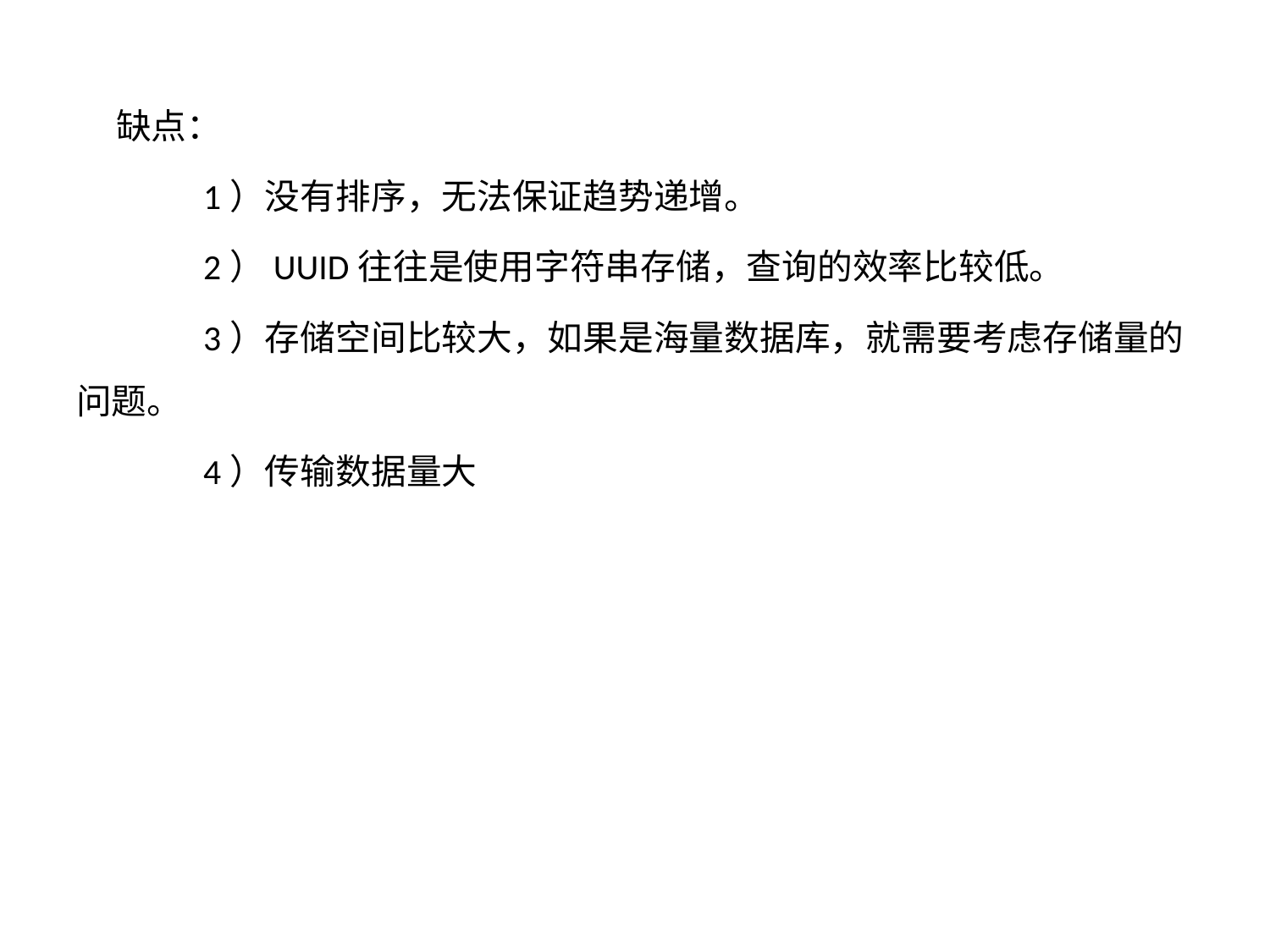

缺点：
	1）没有排序，无法保证趋势递增。
	2）UUID往往是使用字符串存储，查询的效率比较低。
	3）存储空间比较大，如果是海量数据库，就需要考虑存储量的问题。
	4）传输数据量大